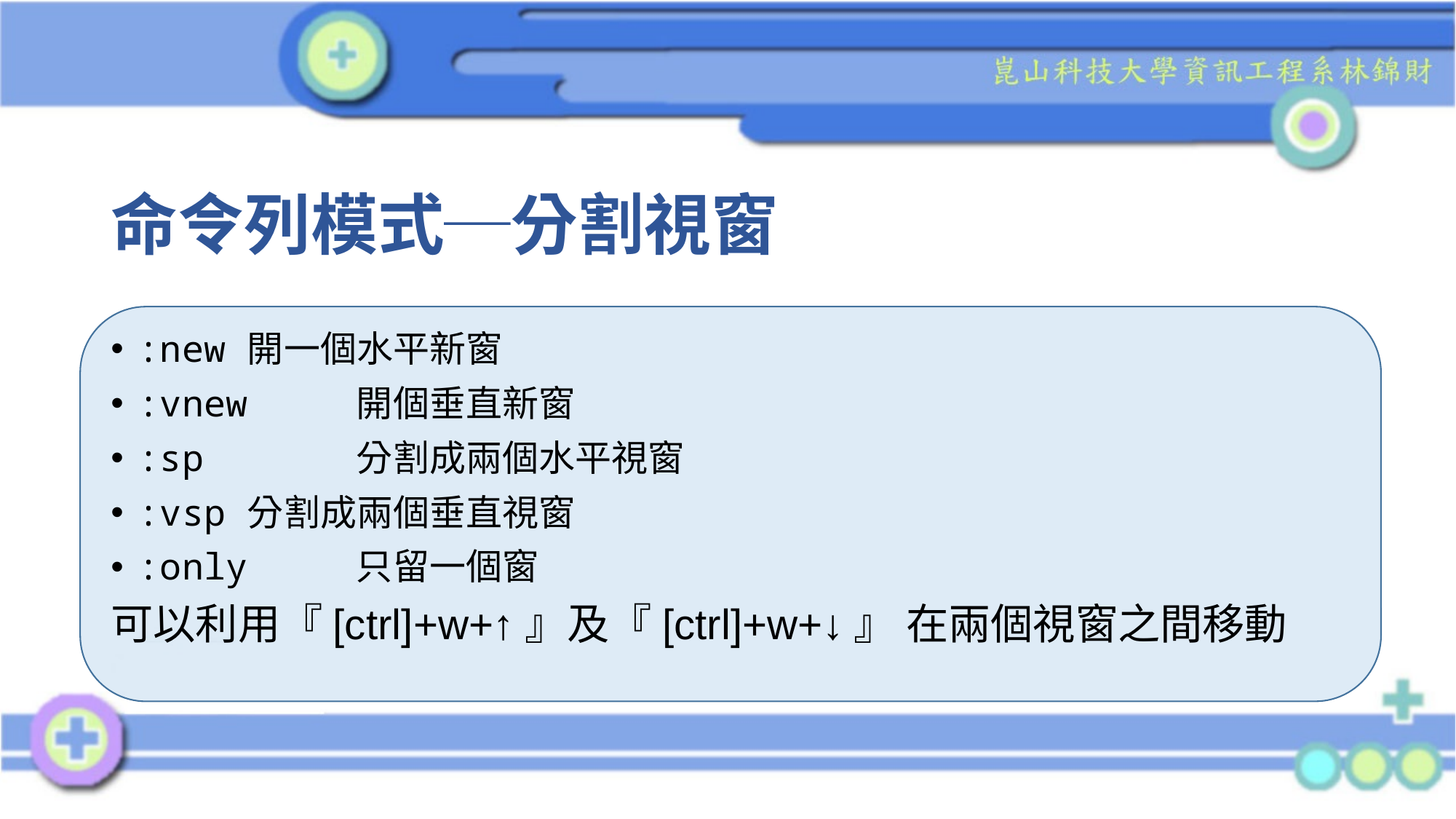

# 命令列模式─分割視窗

:new	開一個水平新窗
:vnew	開個垂直新窗
:sp		分割成兩個水平視窗
:vsp	分割成兩個垂直視窗
:only	只留一個窗
可以利用『[ctrl]+w+↑』及『[ctrl]+w+↓』 在兩個視窗之間移動